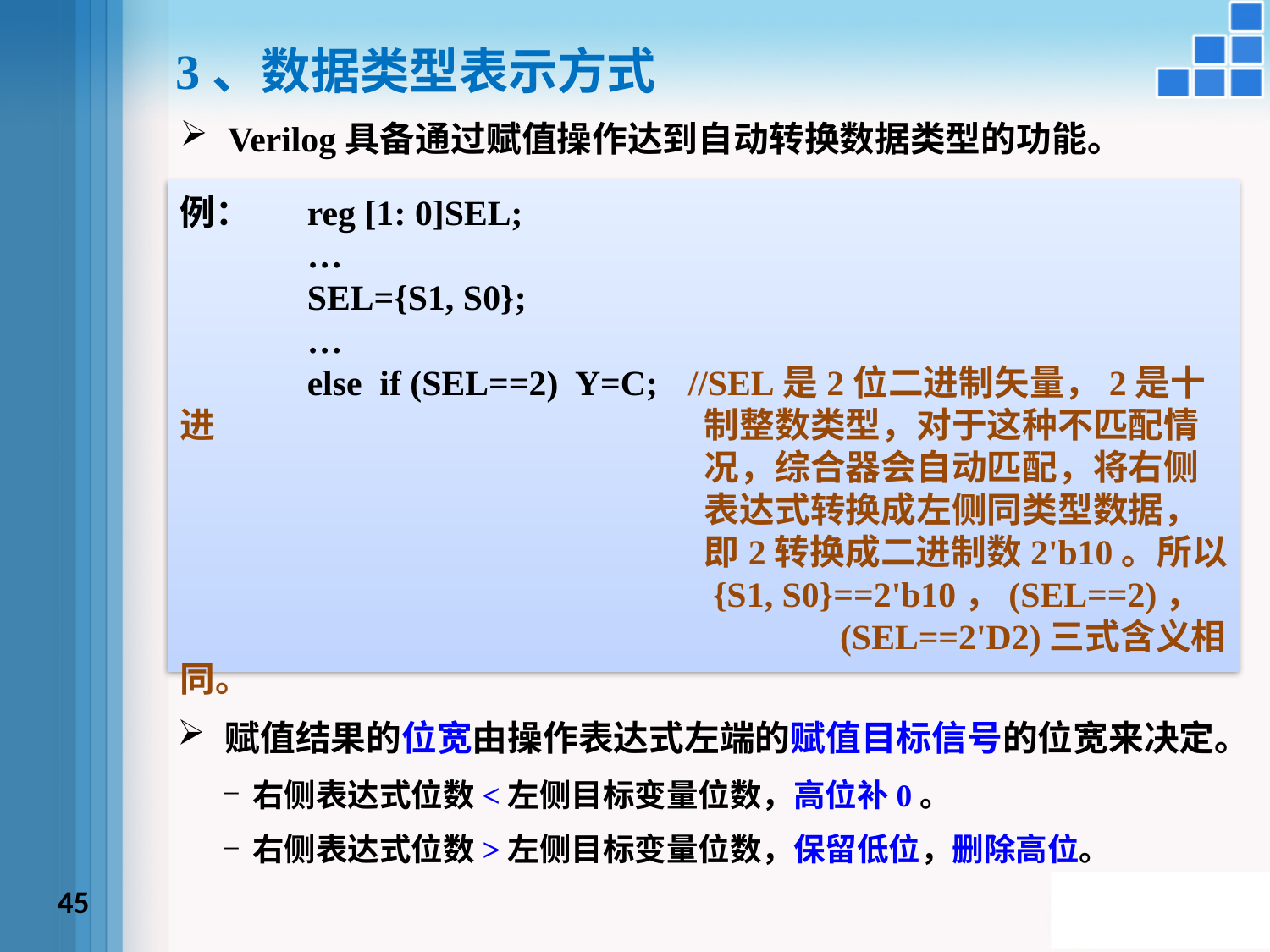

3、数据类型表示方式
Verilog具备通过赋值操作达到自动转换数据类型的功能。
例：	reg [1: 0]SEL;
	…
	SEL={S1, S0};
	…
	else  if (SEL==2)  Y=C;	//SEL是2位二进制矢量，2是十进				  制整数类型，对于这种不匹配情				  况，综合器会自动匹配，将右侧				  表达式转换成左侧同类型数据，				  即2转换成二进制数2'b10。所以				  {S1, S0}==2'b10，(SEL==2)，					  (SEL==2'D2)三式含义相同。

赋值结果的位宽由操作表达式左端的赋值目标信号的位宽来决定。
右侧表达式位数<左侧目标变量位数，高位补0。
右侧表达式位数>左侧目标变量位数，保留低位，删除高位。

45